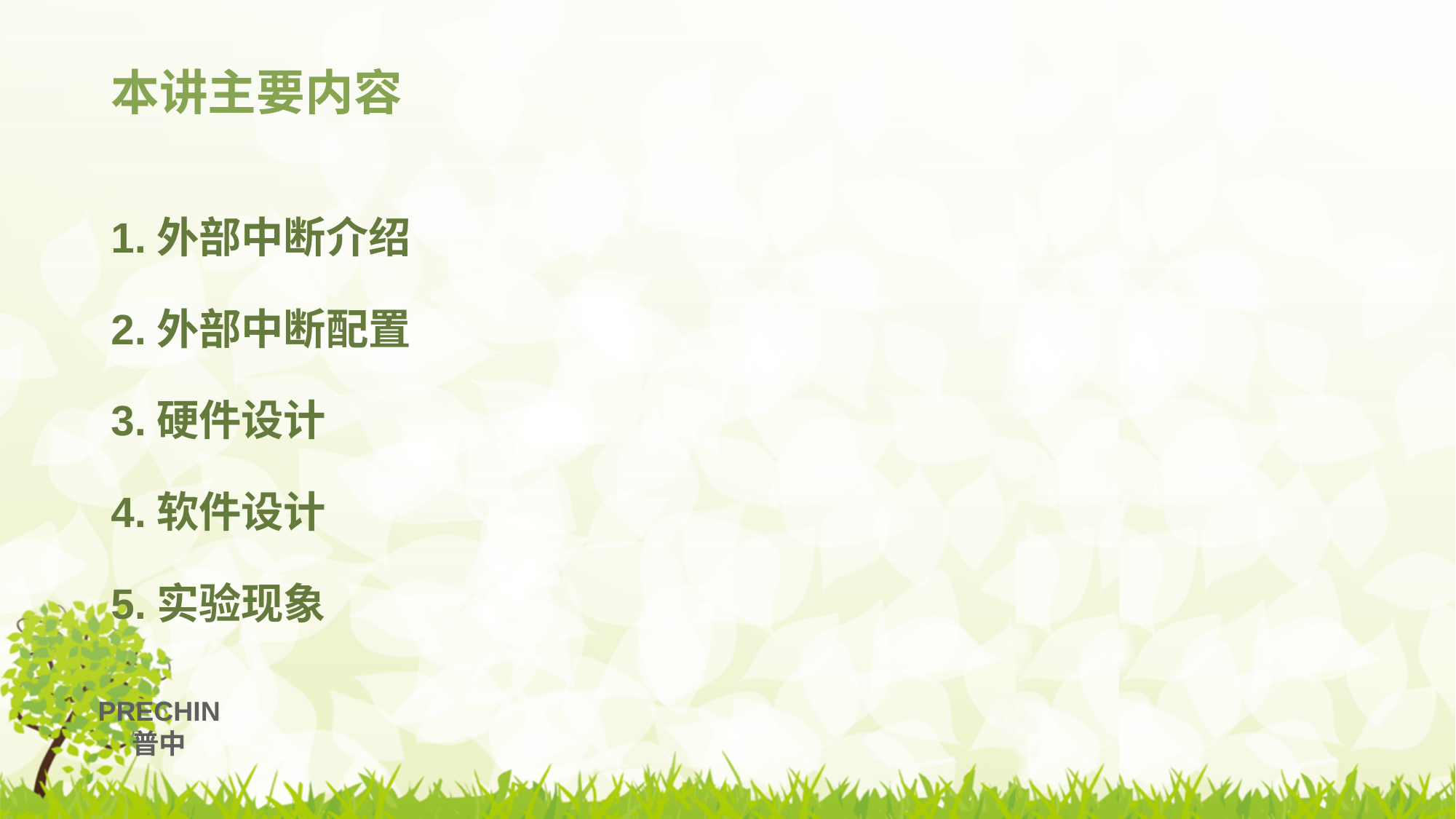

# 本讲主要内容
1.外部中断介绍
2.外部中断配置
3.硬件设计
4.软件设计
5.实验现象